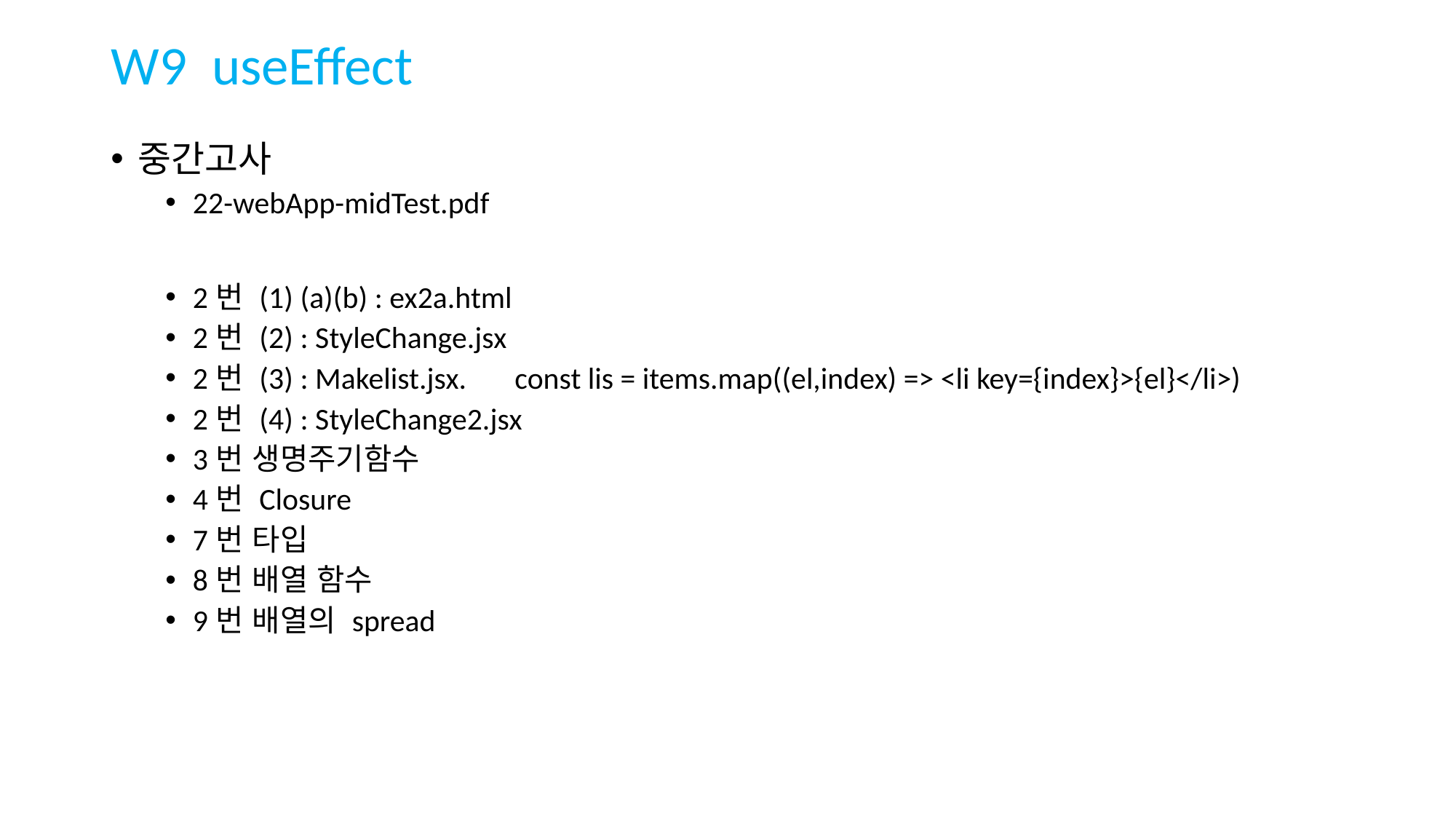

# W9  useEffect
중간고사
22-webApp-midTest.pdf

2번 (1) (a)(b) : ex2a.html
2번 (2) : StyleChange.jsx
2번 (3) : Makelist.jsx.       const lis = items.map((el,index) => <li key={index}>{el}</li>)
2번 (4) : StyleChange2.jsx
3번 생명주기함수
4번 Closure
7번 타입
8번 배열 함수
9번 배열의 spread